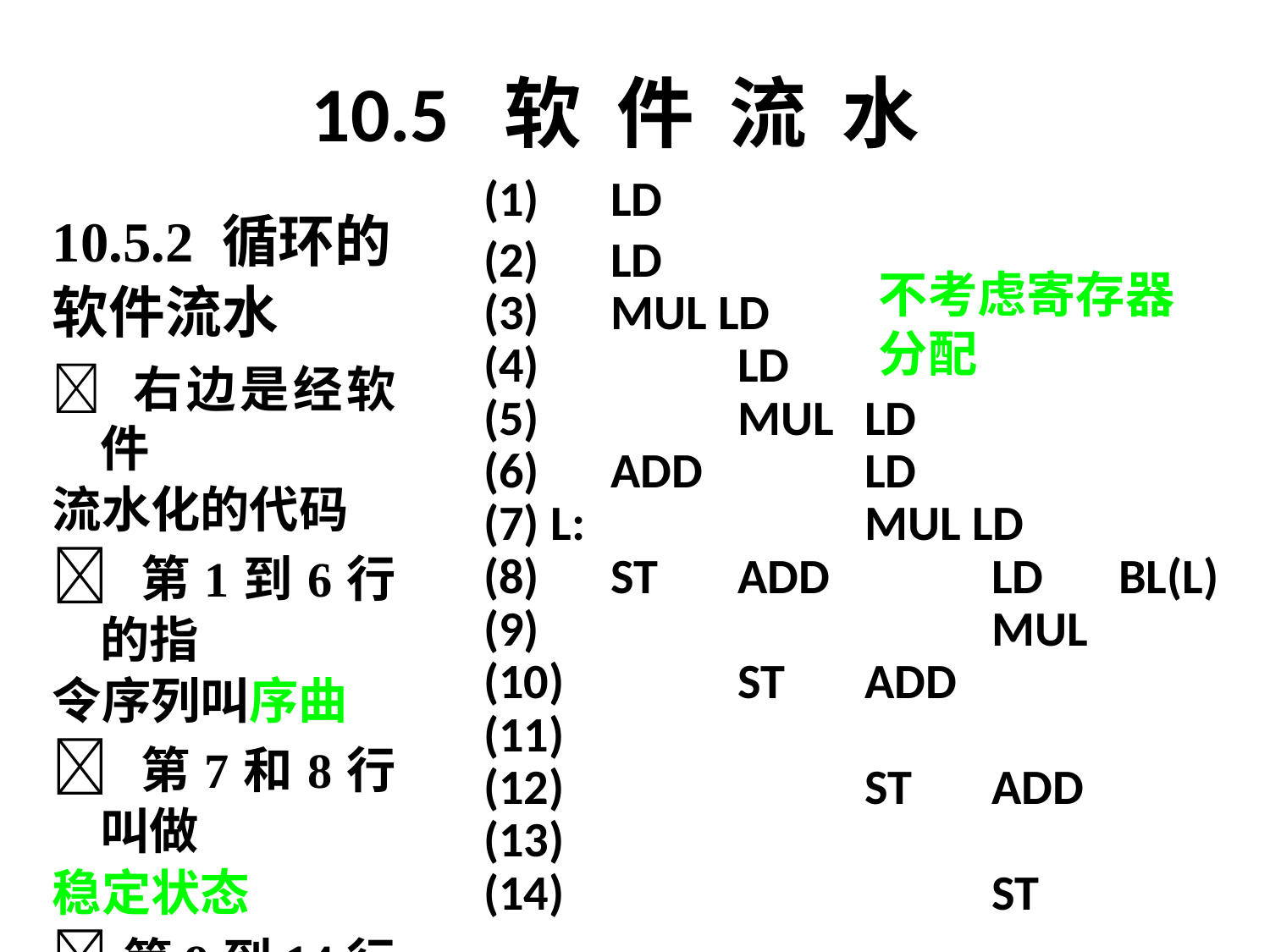

# 10.5  软  件  流  水
				(1)	LD
				(2)	LD
				(3)	MUL LD
				(4)		LD
				(5)		MUL	LD
				(6)	ADD		LD
				(7) L:			MUL LD
				(8)	ST	ADD 		LD	BL(L)
				(9)				MUL
				(10)		ST	ADD
				(11)
				(12)			ST	ADD
				(13)
				(14)				ST
10.5.2 循环的
软件流水
• 右边是经软件
流水化的代码
• 第1到6行的指
令序列叫序曲
• 第7和8行叫做
稳定状态
•第9到14行指
令序列叫做
尾声
不考虑寄存器
分配